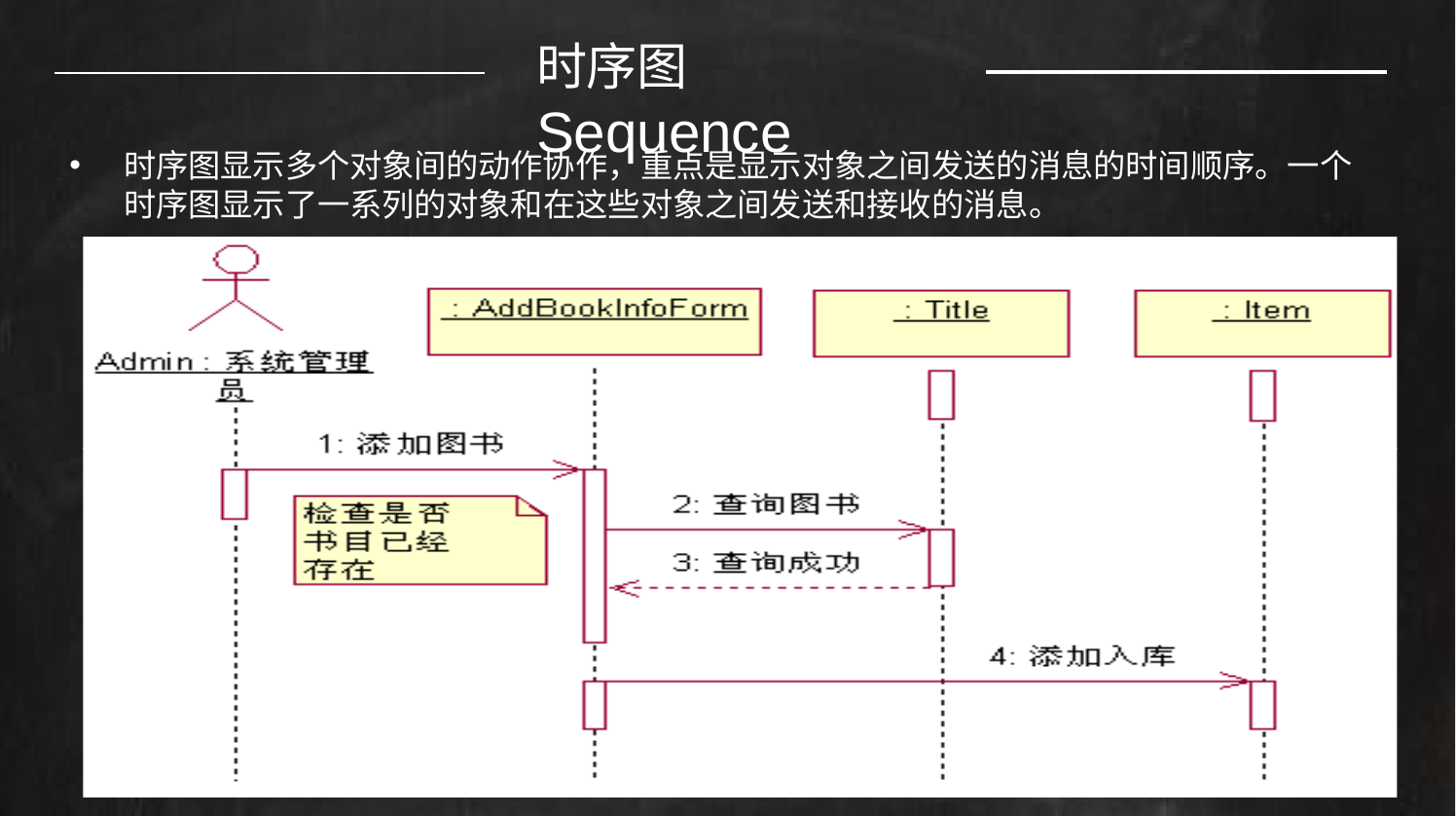

# 时序图Sequence

时序图显示多个对象间的动作协作，重点是显示对象之间发送的消息的时间顺序。一个 时序图显示了一系列的对象和在这些对象之间发送和接收的消息。